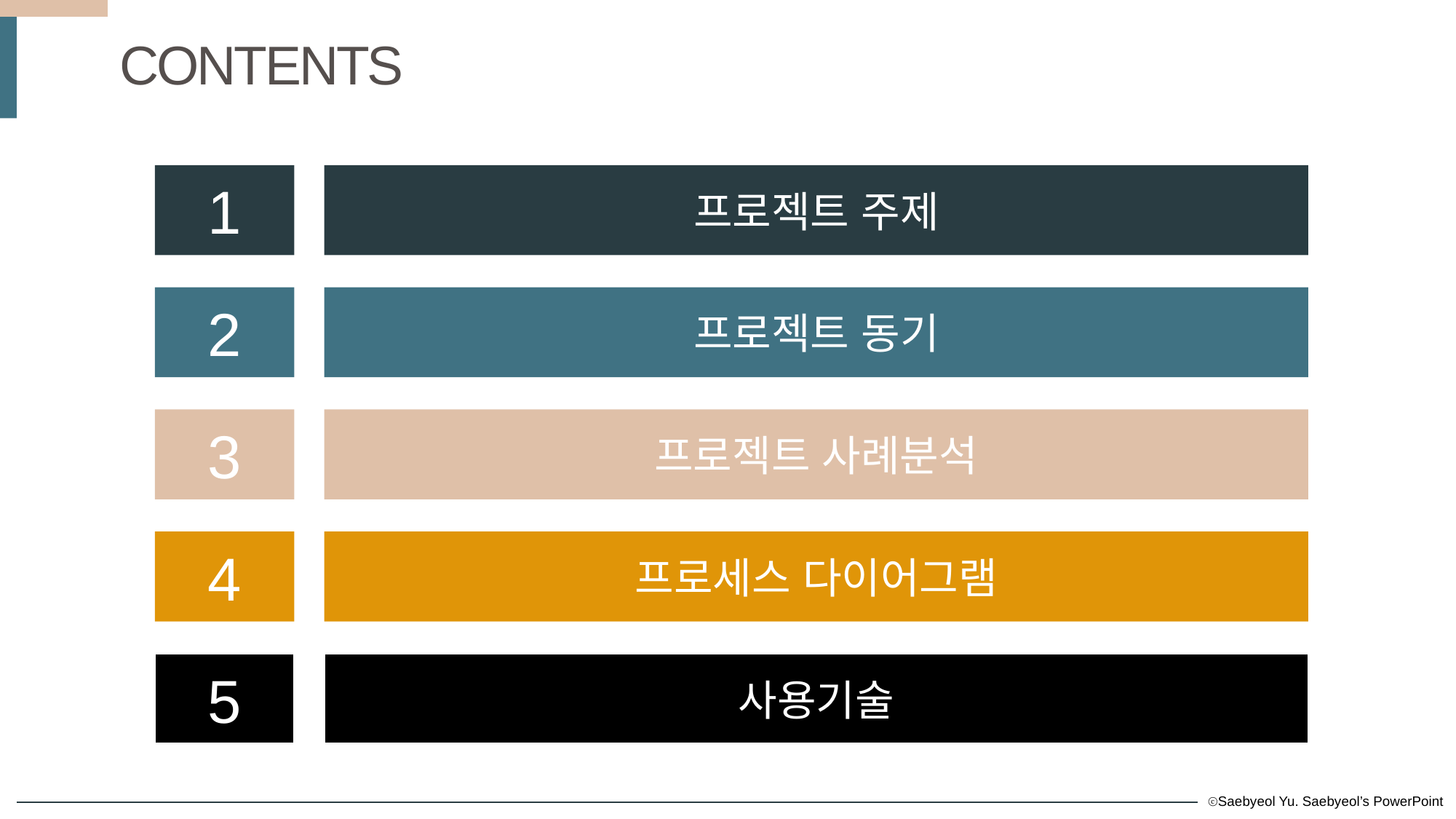

CONTENTS
1
프로젝트 주제
2
프로젝트 동기
3
프로젝트 사례분석
4
프로세스 다이어그램
사용기술
5